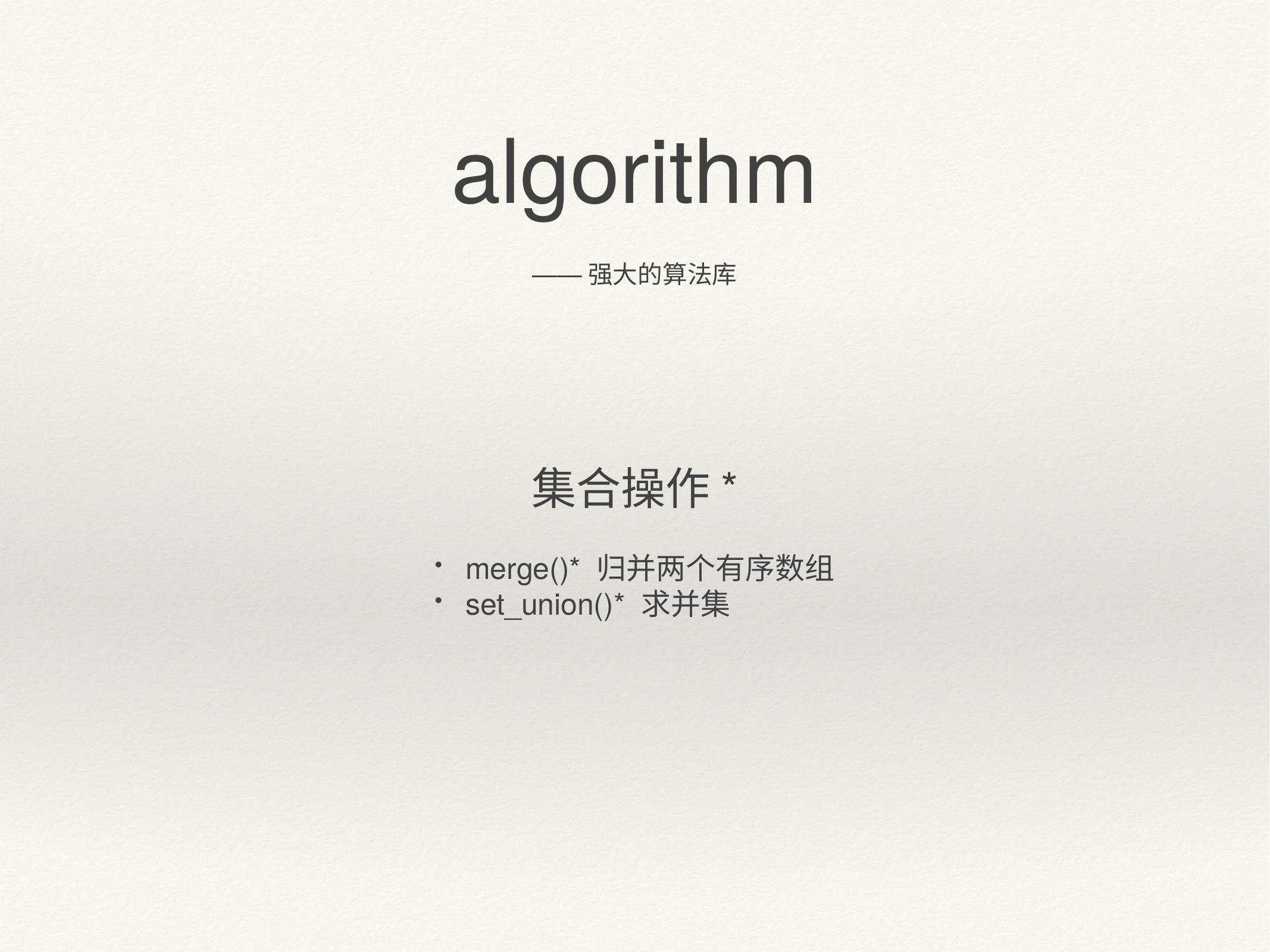

algorithm
——强大的算法库
集合操作*

merge()* 归并两个有序数组
set_union()* 求并集